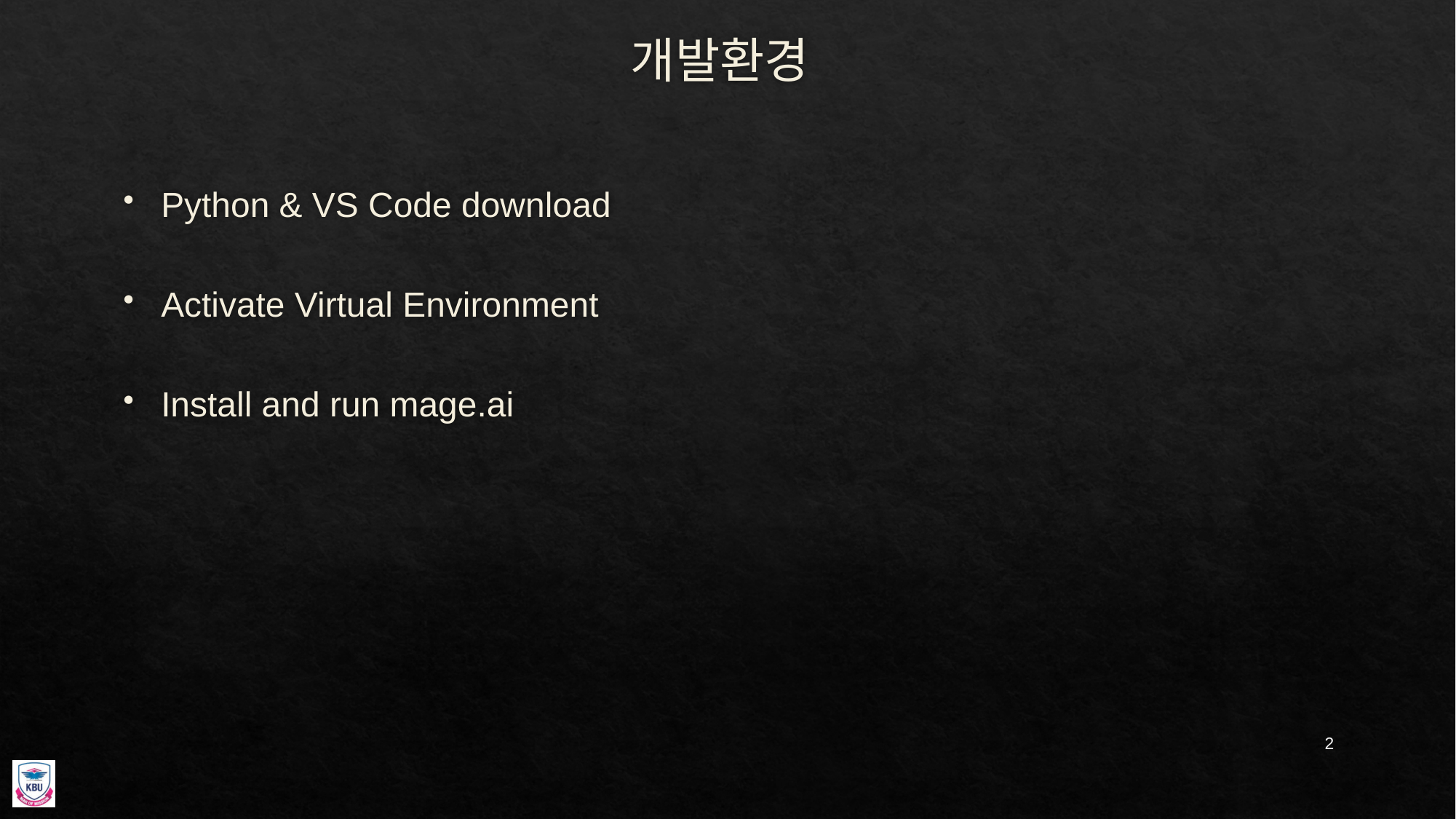

# 개발환경
Python & VS Code download
Activate Virtual Environment
Install and run mage.ai
2